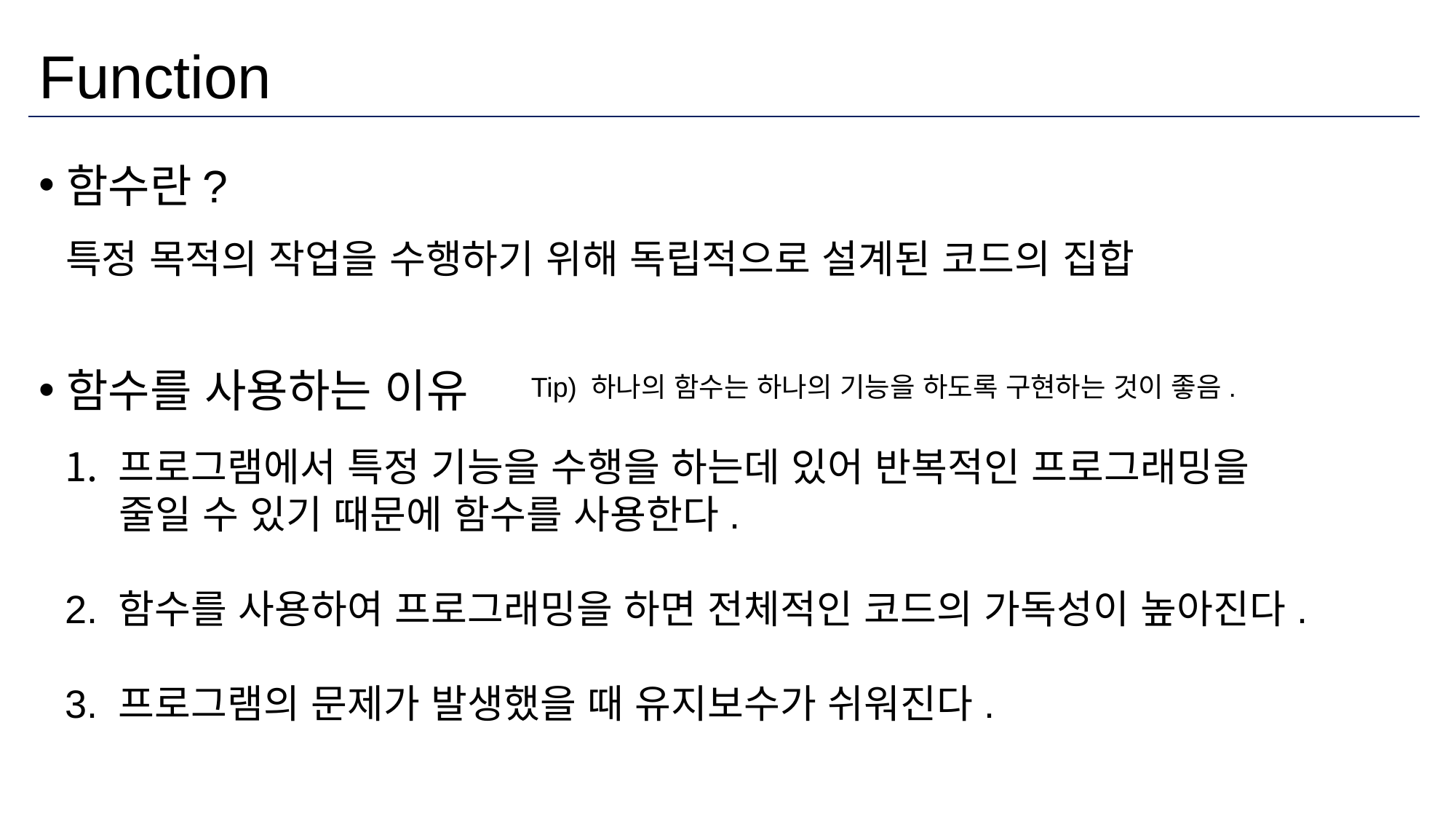

# Function
함수란?
특정 목적의 작업을 수행하기 위해 독립적으로 설계된 코드의 집합

함수를 사용하는 이유
Tip) 하나의 함수는 하나의 기능을 하도록 구현하는 것이 좋음.
 프로그램에서 특정 기능을 수행을 하는데 있어 반복적인 프로그래밍을
    줄일 수 있기 때문에 함수를 사용한다.

2. 함수를 사용하여 프로그래밍을 하면 전체적인 코드의 가독성이 높아진다.

3. 프로그램의 문제가 발생했을 때 유지보수가 쉬워진다.